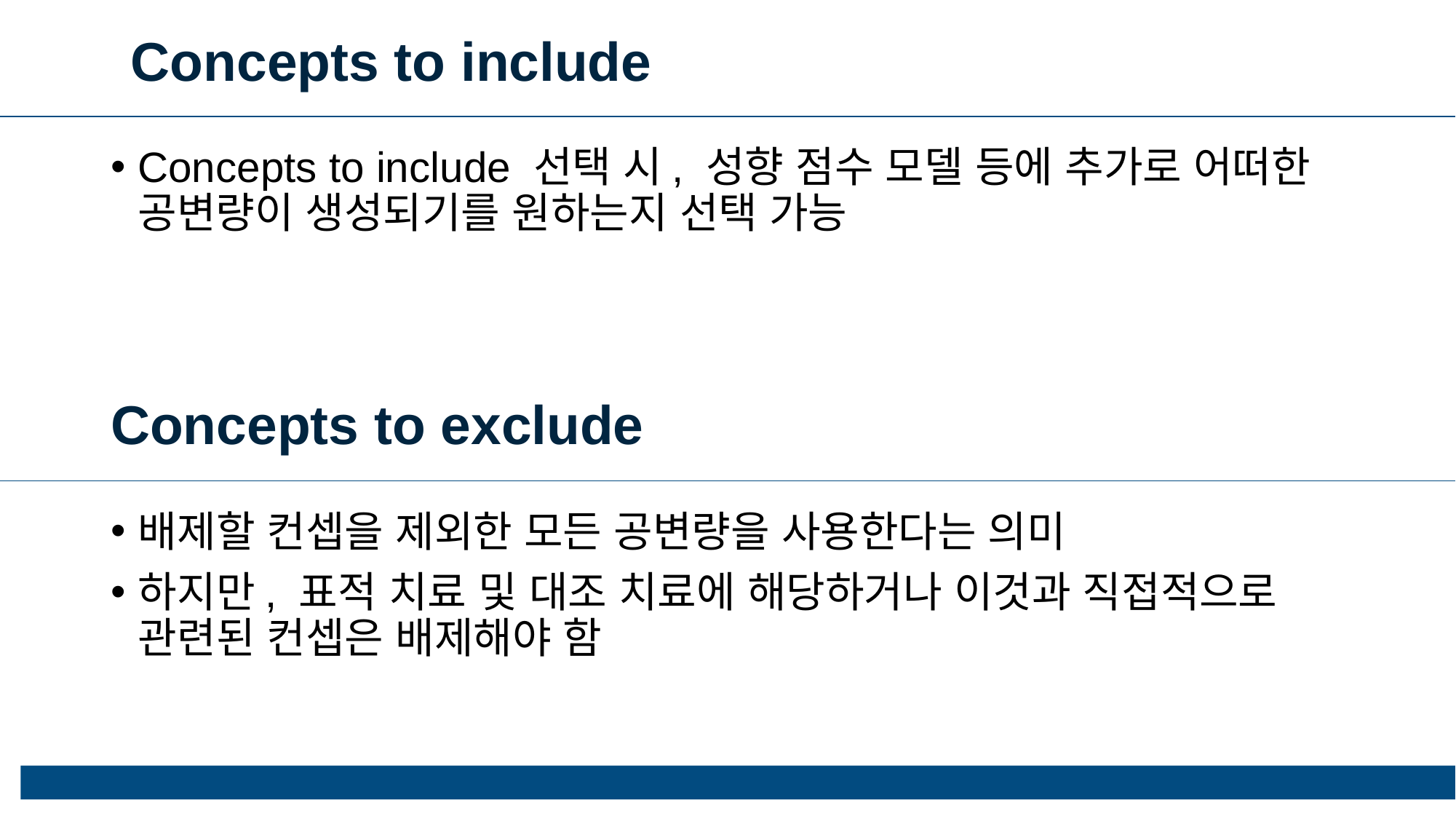

Concepts to include
Concepts to include 선택 시, 성향 점수 모델 등에 추가로 어떠한 공변량이 생성되기를 원하는지 선택 가능
Concepts to exclude
배제할 컨셉을 제외한 모든 공변량을 사용한다는 의미
하지만, 표적 치료 및 대조 치료에 해당하거나 이것과 직접적으로 관련된 컨셉은 배제해야 함

27